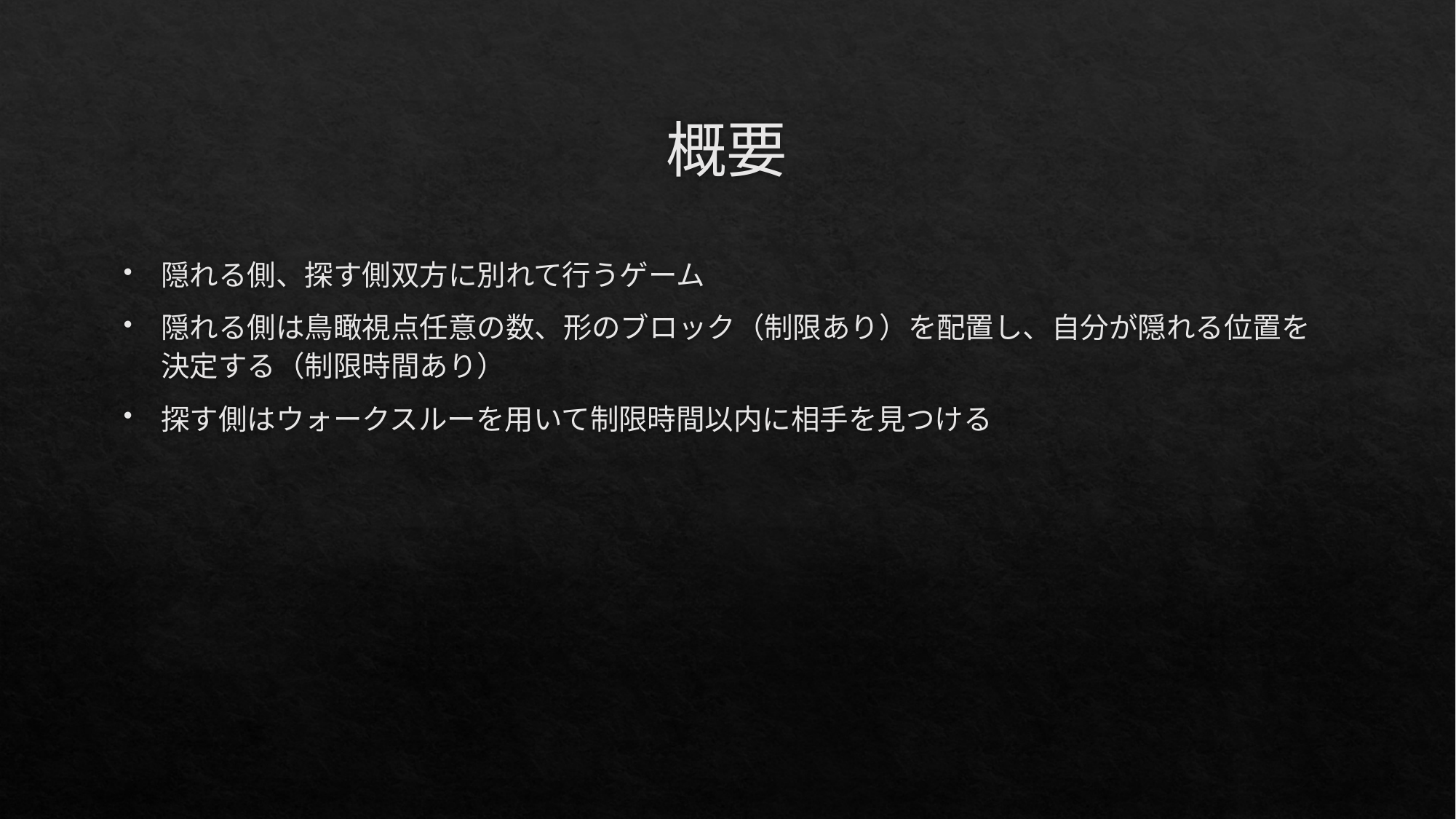

# 概要
隠れる側、探す側双方に別れて行うゲーム
隠れる側は鳥瞰視点任意の数、形のブロック（制限あり）を配置し、自分が隠れる位置を決定する（制限時間あり）
探す側はウォークスルーを用いて制限時間以内に相手を見つける